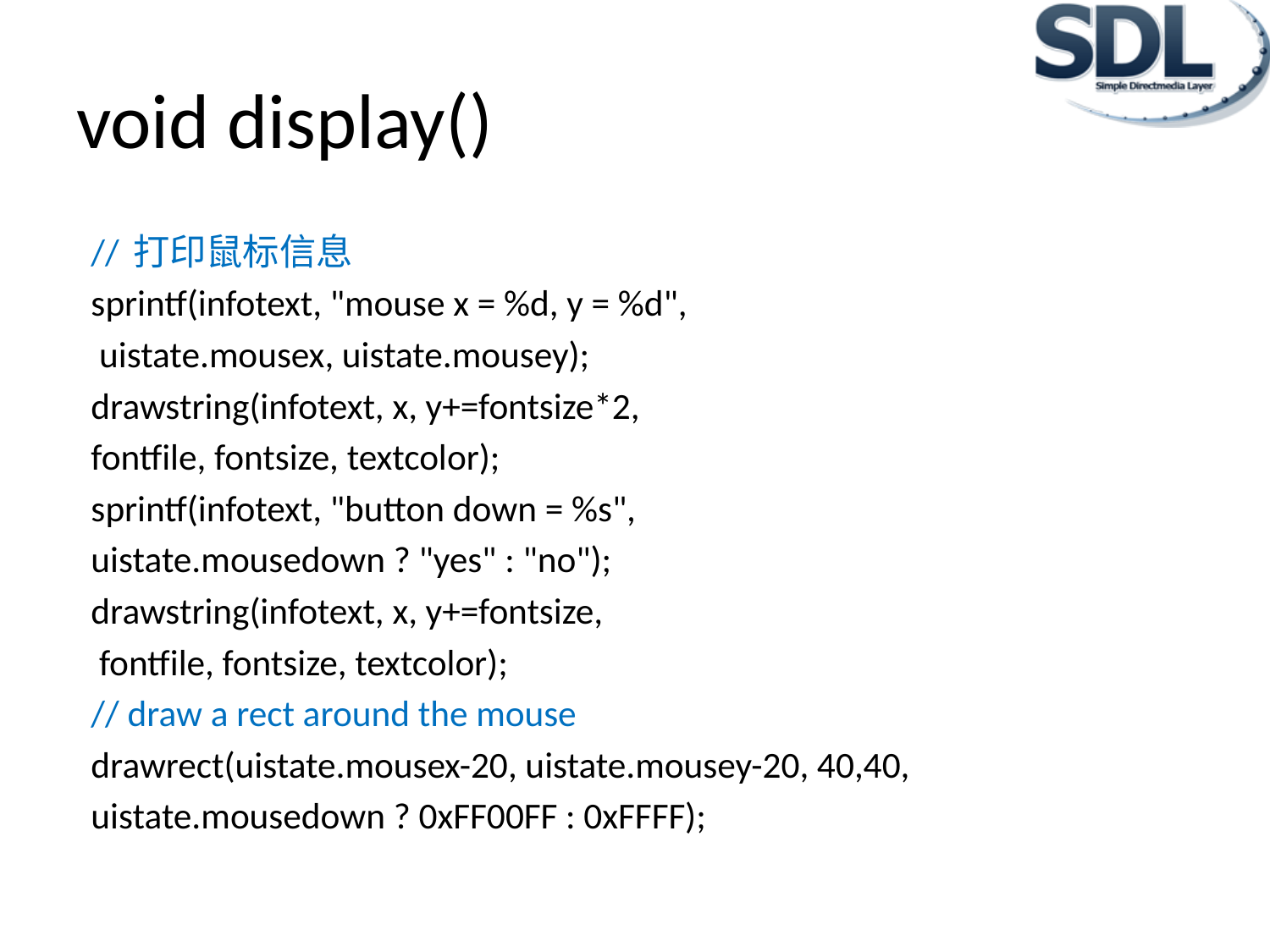

# void display()
// 打印鼠标信息
sprintf(infotext, "mouse x = %d, y = %d",
	 uistate.mousex, uistate.mousey);
drawstring(infotext, x, y+=fontsize*2,
	fontfile, fontsize, textcolor);
sprintf(infotext, "button down = %s",
	uistate.mousedown ? "yes" : "no");
drawstring(infotext, x, y+=fontsize,
	 fontfile, fontsize, textcolor);
// draw a rect around the mouse
drawrect(uistate.mousex-20, uistate.mousey-20, 40,40,
	uistate.mousedown ? 0xFF00FF : 0xFFFF);